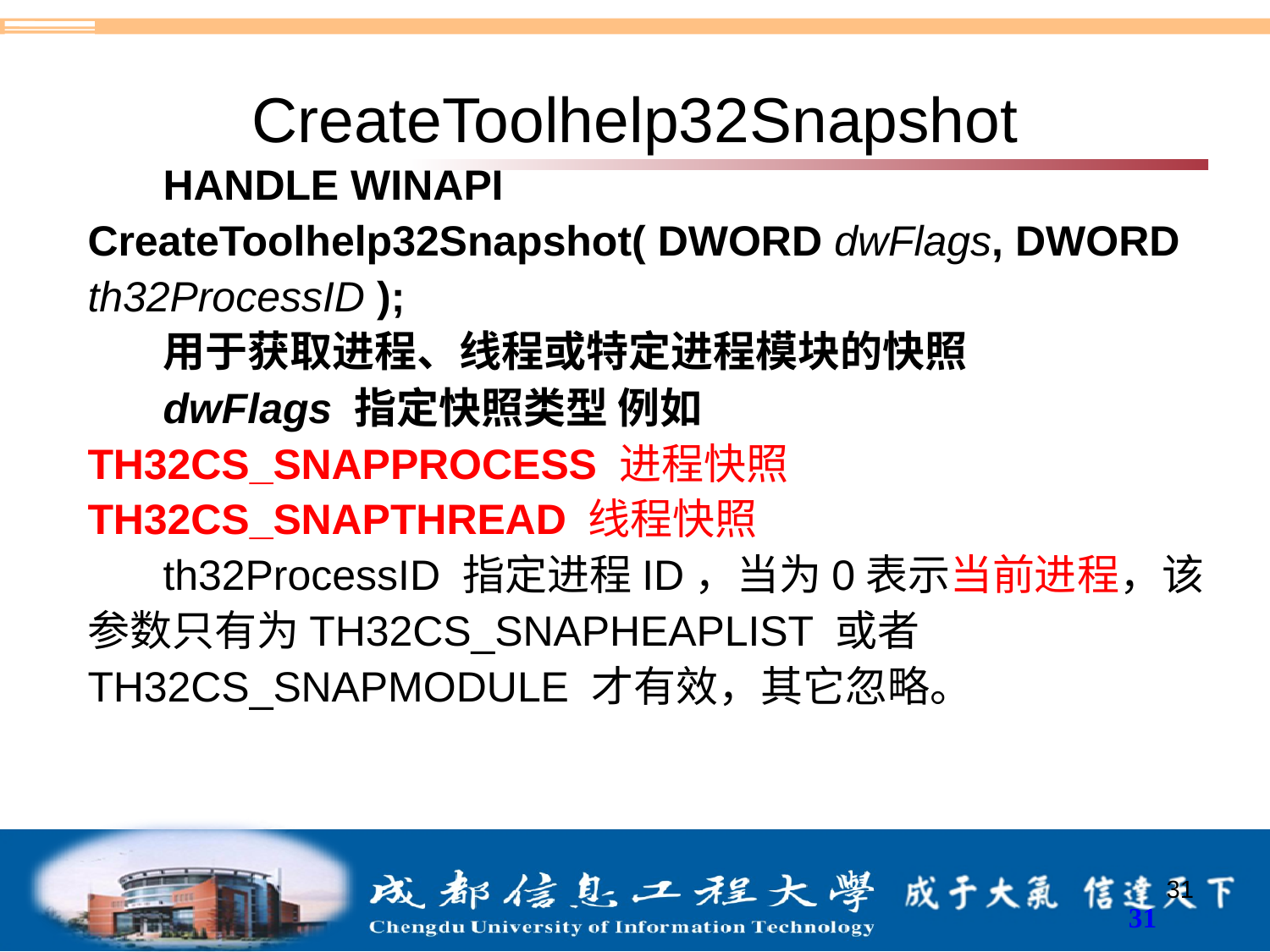

# CreateToolhelp32Snapshot
HANDLE WINAPI CreateToolhelp32Snapshot( DWORD dwFlags, DWORD th32ProcessID );
用于获取进程、线程或特定进程模块的快照
dwFlags 指定快照类型 例如TH32CS_SNAPPROCESS 进程快照TH32CS_SNAPTHREAD 线程快照
th32ProcessID 指定进程ID，当为0表示当前进程，该参数只有为TH32CS_SNAPHEAPLIST 或者TH32CS_SNAPMODULE 才有效，其它忽略。